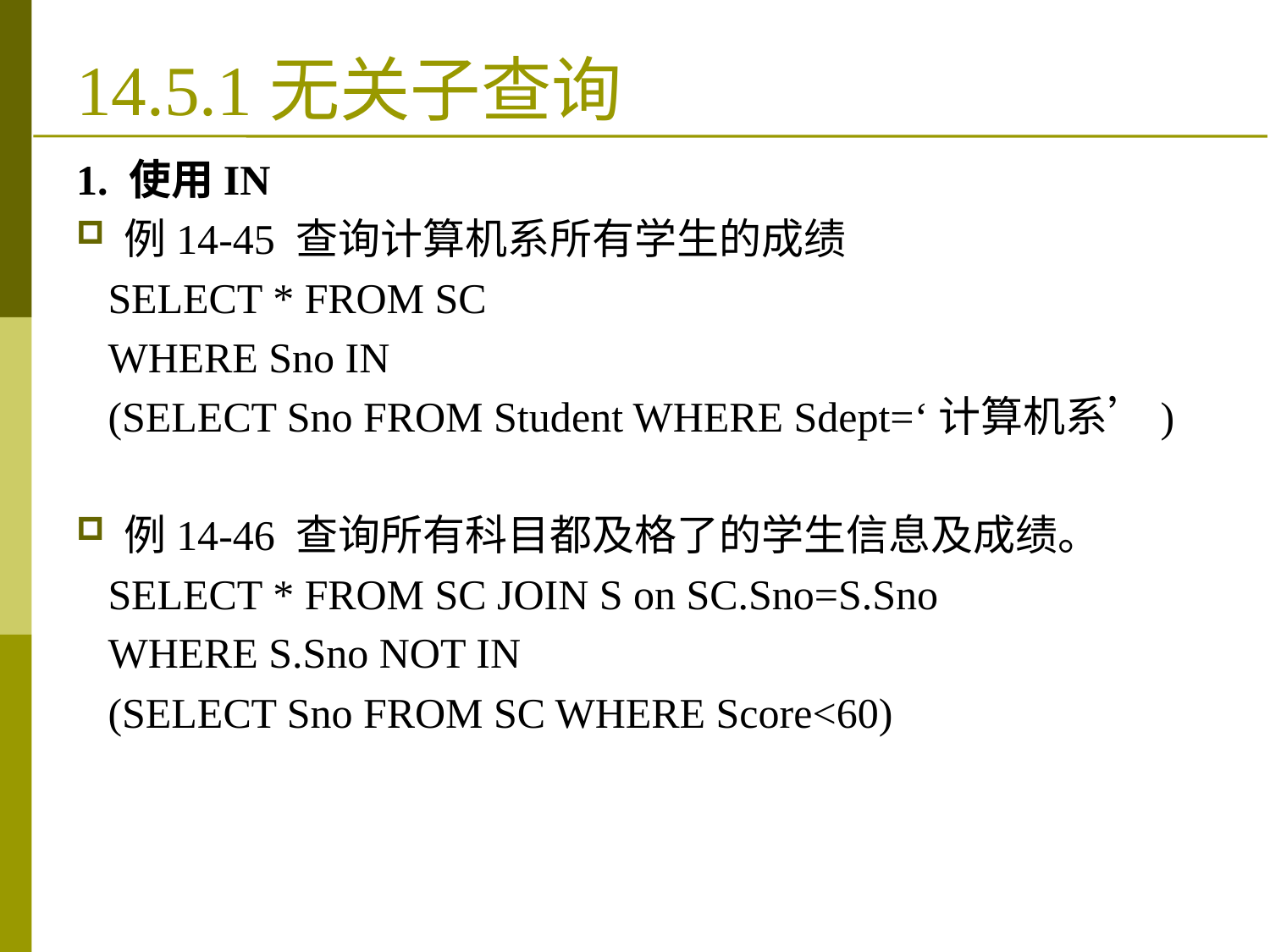

# 14.5.1无关子查询
1. 使用IN
例14-45 查询计算机系所有学生的成绩
   SELECT * FROM SC
   WHERE Sno IN
   (SELECT Sno FROM Student WHERE Sdept=‘计算机系’)

例14-46 查询所有科目都及格了的学生信息及成绩。
   SELECT * FROM SC JOIN S on SC.Sno=S.Sno
   WHERE S.Sno NOT IN
   (SELECT Sno FROM SC WHERE Score<60)